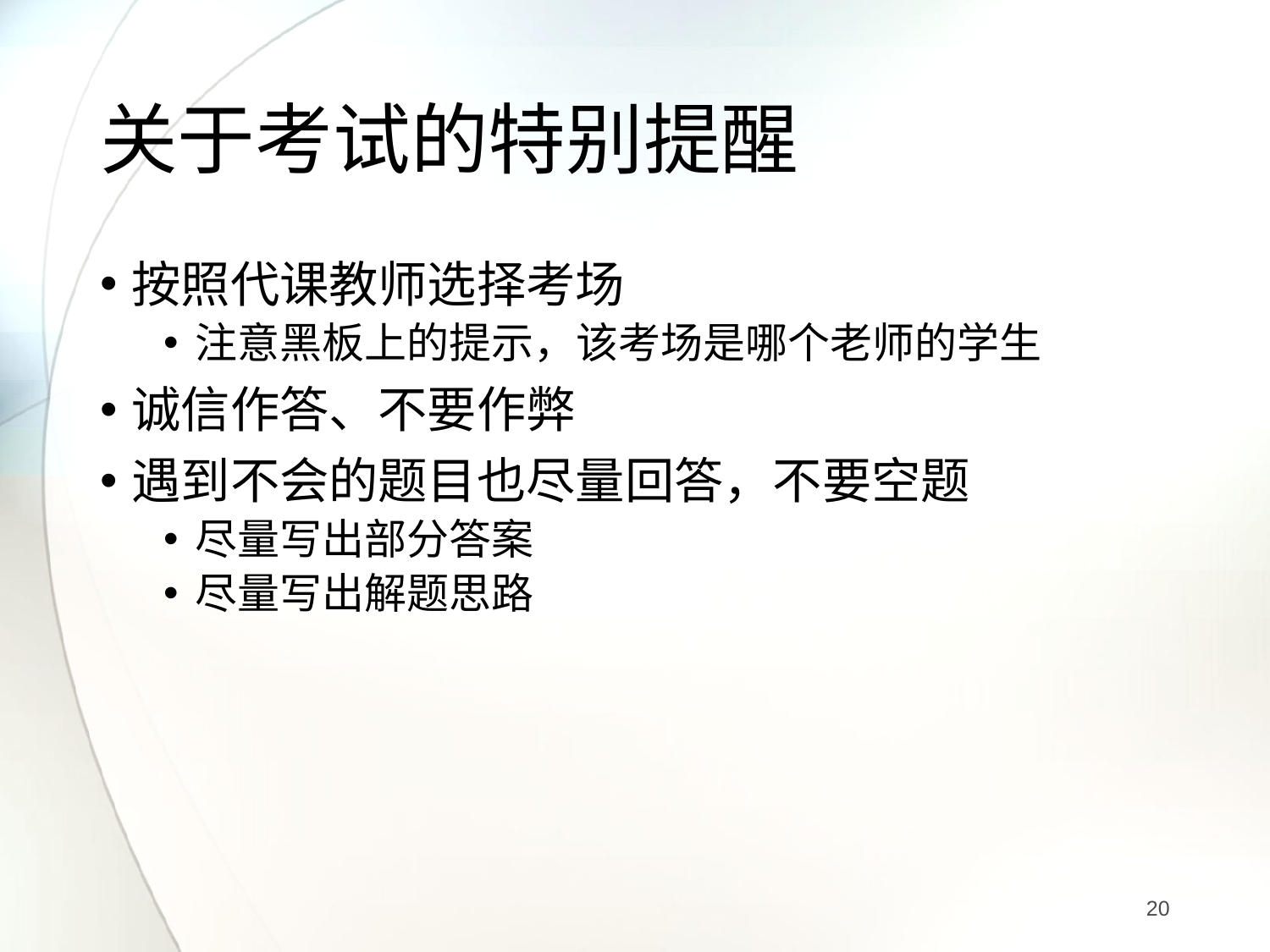

# 关于考试的特别提醒
按照代课教师选择考场
注意黑板上的提示，该考场是哪个老师的学生
诚信作答、不要作弊
遇到不会的题目也尽量回答，不要空题
尽量写出部分答案
尽量写出解题思路
20